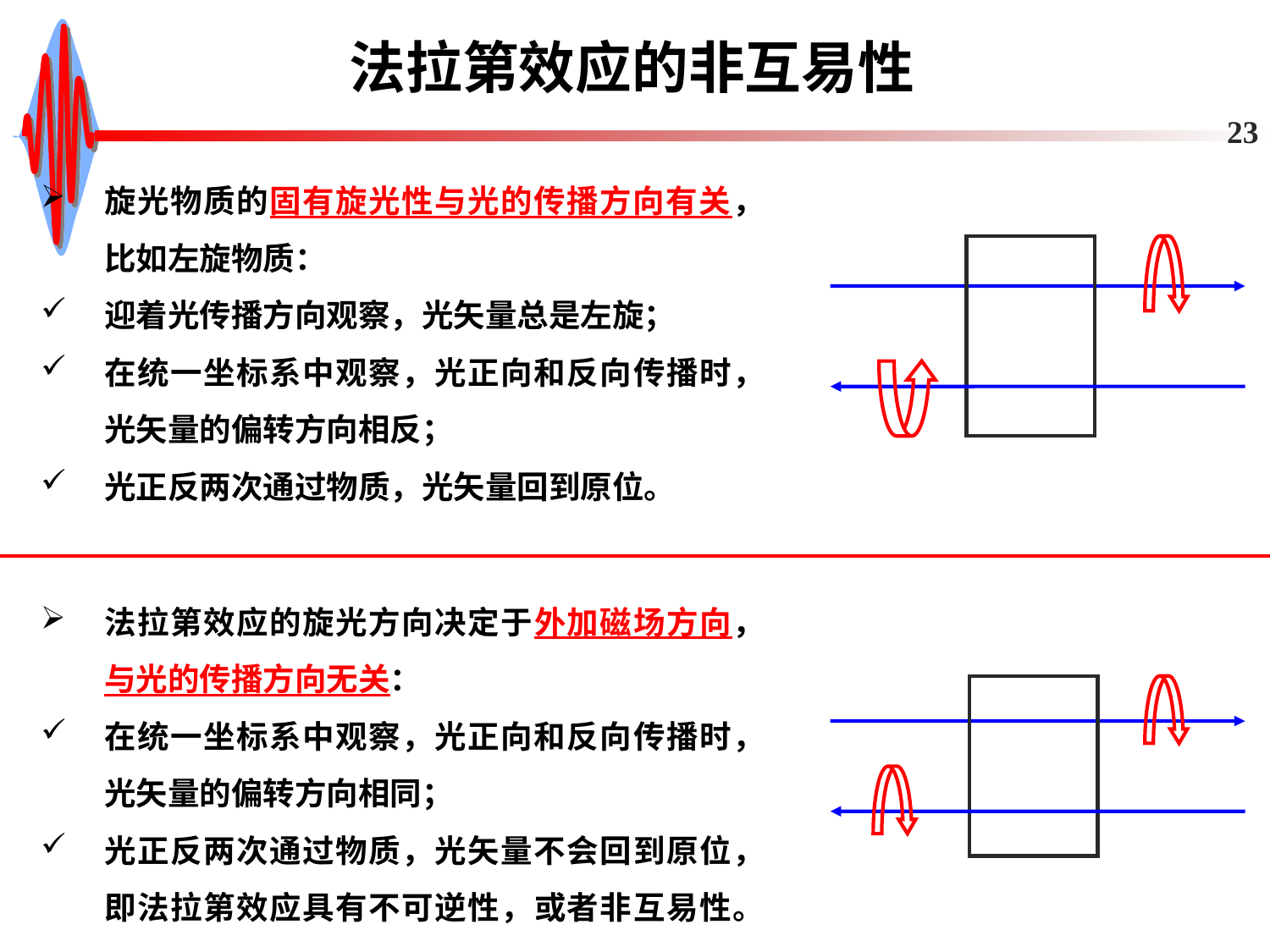

# 法拉第效应的非互易性
23
旋光物质的固有旋光性与光的传播方向有关，比如左旋物质：
迎着光传播方向观察，光矢量总是左旋；
在统一坐标系中观察，光正向和反向传播时，光矢量的偏转方向相反；
光正反两次通过物质，光矢量回到原位。

法拉第效应的旋光方向决定于外加磁场方向，与光的传播方向无关：
在统一坐标系中观察，光正向和反向传播时，光矢量的偏转方向相同；
光正反两次通过物质，光矢量不会回到原位，即法拉第效应具有不可逆性，或者非互易性。